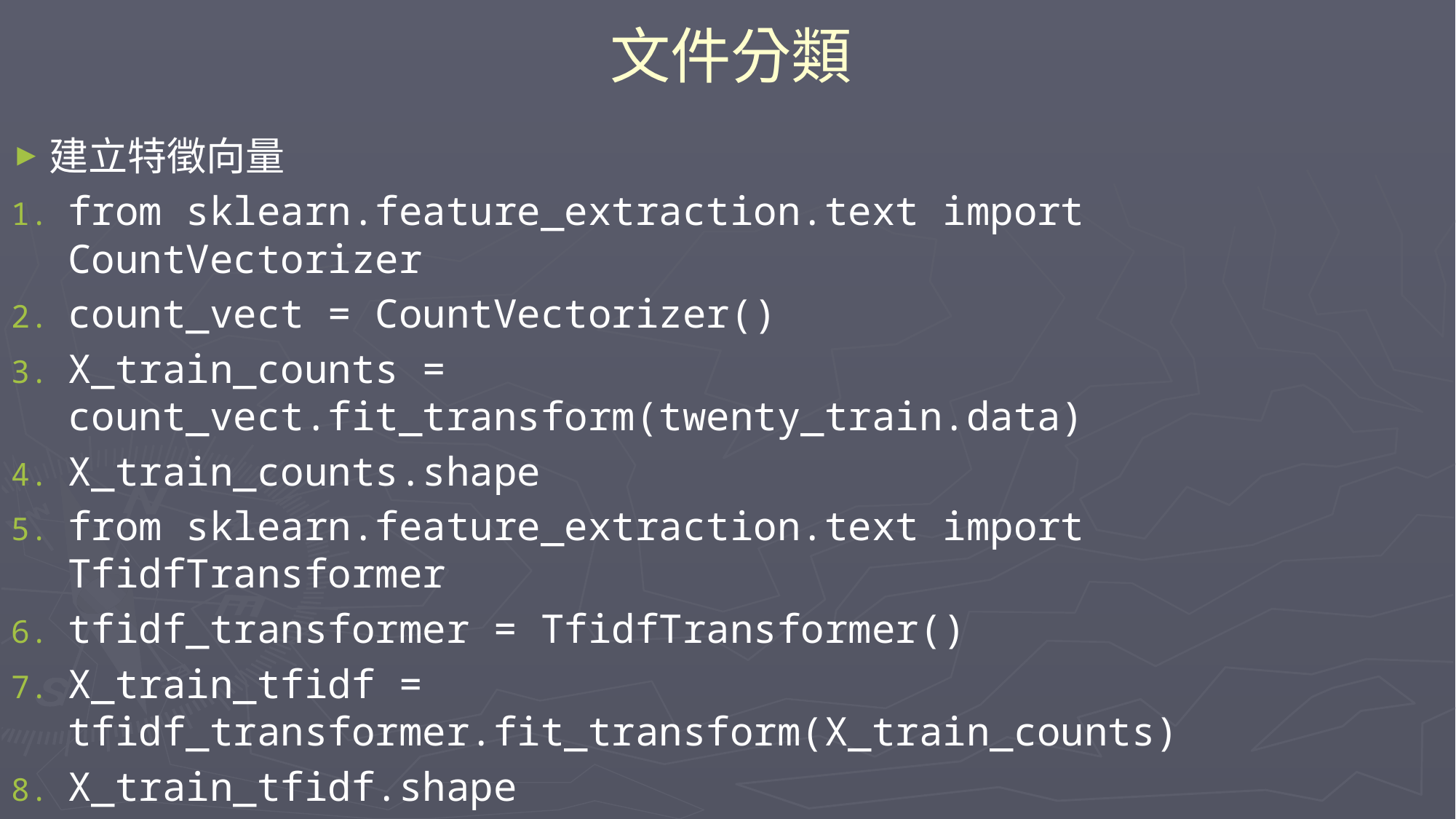

# 文件分類
建立特徵向量
from sklearn.feature_extraction.text import CountVectorizer
count_vect = CountVectorizer()
X_train_counts = count_vect.fit_transform(twenty_train.data)
X_train_counts.shape
from sklearn.feature_extraction.text import TfidfTransformer
tfidf_transformer = TfidfTransformer()
X_train_tfidf = tfidf_transformer.fit_transform(X_train_counts)
X_train_tfidf.shape